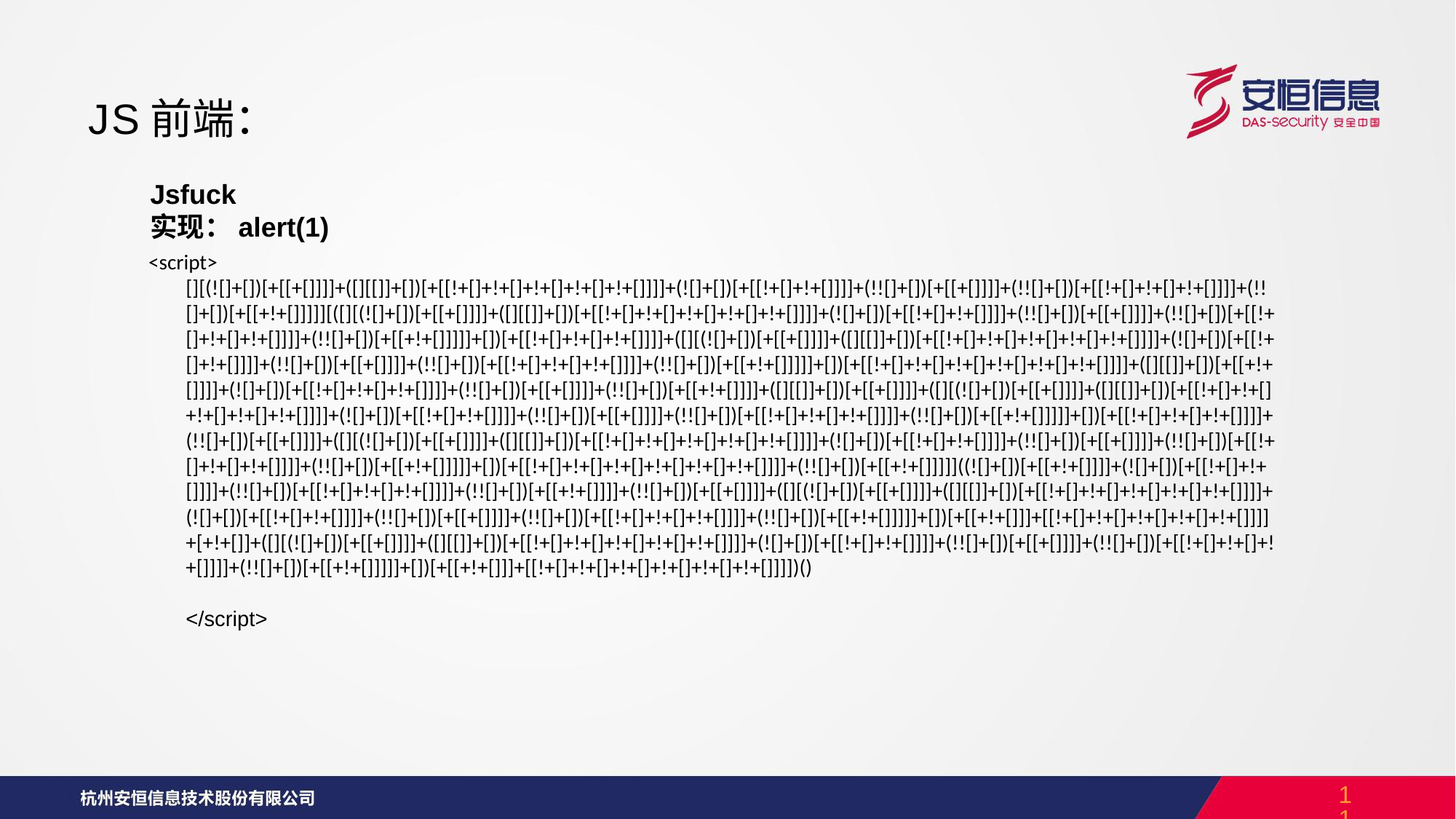

# JS前端：
Jsfuck
实现：alert(1)

<script>
[][(![]+[])[+[[+[]]]]+([][[]]+[])[+[[!+[]+!+[]+!+[]+!+[]+!+[]]]]+(![]+[])[+[[!+[]+!+[]]]]+(!![]+[])[+[[+[]]]]+(!![]+[])[+[[!+[]+!+[]+!+[]]]]+(!![]+[])[+[[+!+[]]]]][([][(![]+[])[+[[+[]]]]+([][[]]+[])[+[[!+[]+!+[]+!+[]+!+[]+!+[]]]]+(![]+[])[+[[!+[]+!+[]]]]+(!![]+[])[+[[+[]]]]+(!![]+[])[+[[!+[]+!+[]+!+[]]]]+(!![]+[])[+[[+!+[]]]]]+[])[+[[!+[]+!+[]+!+[]]]]+([][(![]+[])[+[[+[]]]]+([][[]]+[])[+[[!+[]+!+[]+!+[]+!+[]+!+[]]]]+(![]+[])[+[[!+[]+!+[]]]]+(!![]+[])[+[[+[]]]]+(!![]+[])[+[[!+[]+!+[]+!+[]]]]+(!![]+[])[+[[+!+[]]]]]+[])[+[[!+[]+!+[]+!+[]+!+[]+!+[]+!+[]]]]+([][[]]+[])[+[[+!+[]]]]+(![]+[])[+[[!+[]+!+[]+!+[]]]]+(!![]+[])[+[[+[]]]]+(!![]+[])[+[[+!+[]]]]+([][[]]+[])[+[[+[]]]]+([][(![]+[])[+[[+[]]]]+([][[]]+[])[+[[!+[]+!+[]+!+[]+!+[]+!+[]]]]+(![]+[])[+[[!+[]+!+[]]]]+(!![]+[])[+[[+[]]]]+(!![]+[])[+[[!+[]+!+[]+!+[]]]]+(!![]+[])[+[[+!+[]]]]]+[])[+[[!+[]+!+[]+!+[]]]]+(!![]+[])[+[[+[]]]]+([][(![]+[])[+[[+[]]]]+([][[]]+[])[+[[!+[]+!+[]+!+[]+!+[]+!+[]]]]+(![]+[])[+[[!+[]+!+[]]]]+(!![]+[])[+[[+[]]]]+(!![]+[])[+[[!+[]+!+[]+!+[]]]]+(!![]+[])[+[[+!+[]]]]]+[])[+[[!+[]+!+[]+!+[]+!+[]+!+[]+!+[]]]]+(!![]+[])[+[[+!+[]]]]]((![]+[])[+[[+!+[]]]]+(![]+[])[+[[!+[]+!+[]]]]+(!![]+[])[+[[!+[]+!+[]+!+[]]]]+(!![]+[])[+[[+!+[]]]]+(!![]+[])[+[[+[]]]]+([][(![]+[])[+[[+[]]]]+([][[]]+[])[+[[!+[]+!+[]+!+[]+!+[]+!+[]]]]+(![]+[])[+[[!+[]+!+[]]]]+(!![]+[])[+[[+[]]]]+(!![]+[])[+[[!+[]+!+[]+!+[]]]]+(!![]+[])[+[[+!+[]]]]]+[])[+[[+!+[]]]+[[!+[]+!+[]+!+[]+!+[]+!+[]]]]+[+!+[]]+([][(![]+[])[+[[+[]]]]+([][[]]+[])[+[[!+[]+!+[]+!+[]+!+[]+!+[]]]]+(![]+[])[+[[!+[]+!+[]]]]+(!![]+[])[+[[+[]]]]+(!![]+[])[+[[!+[]+!+[]+!+[]]]]+(!![]+[])[+[[+!+[]]]]]+[])[+[[+!+[]]]+[[!+[]+!+[]+!+[]+!+[]+!+[]+!+[]]]])()

</script>
11